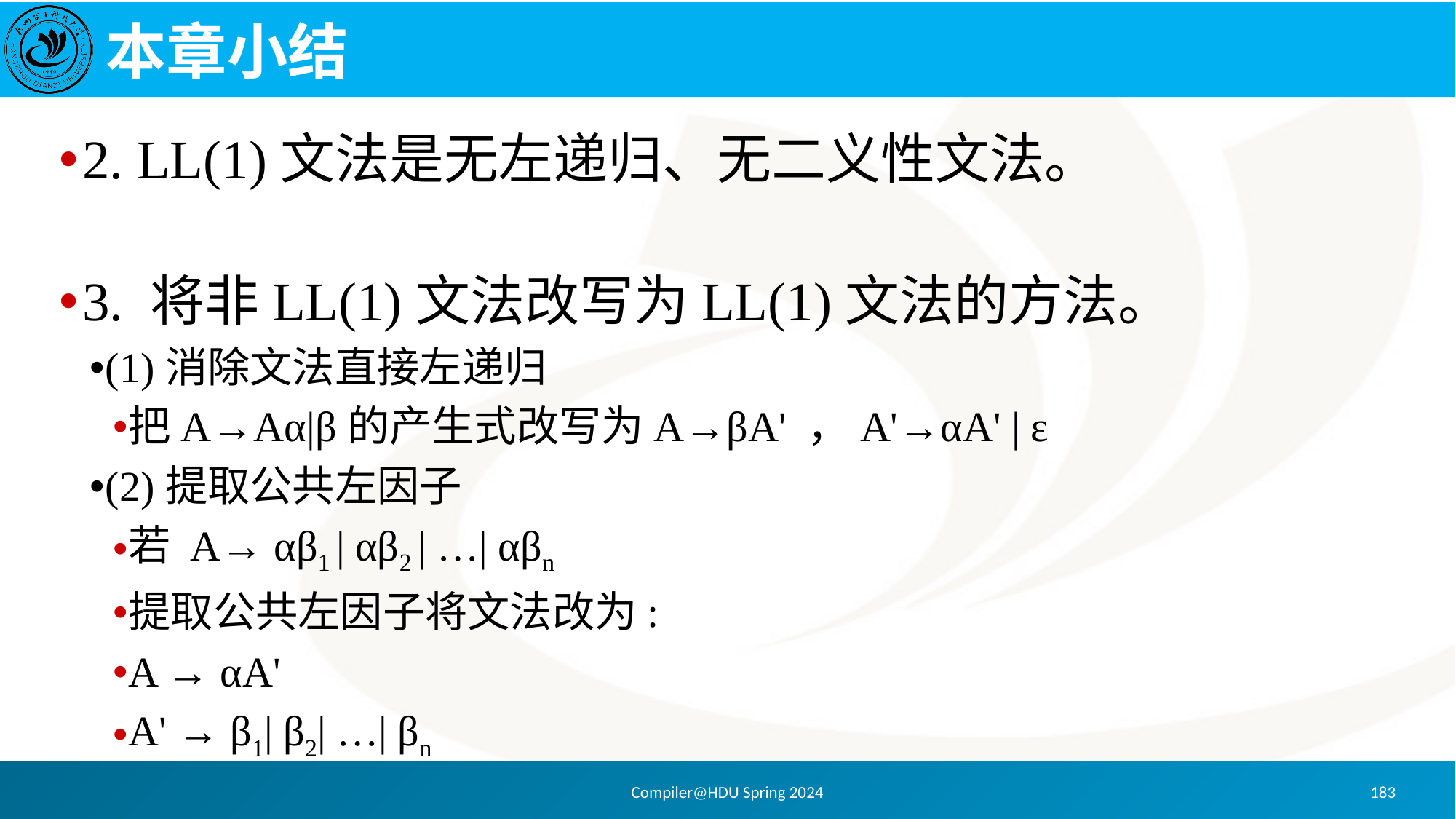

# 本章小结
2. LL(1)文法是无左递归、无二义性文法。

3. 将非LL(1)文法改写为LL(1)文法的方法。
(1)消除文法直接左递归
把A→Aα|β的产生式改写为A→βA' ，A'→αA' | ε
(2)提取公共左因子
若 A→ αβ1 | αβ2 | …| αβn
提取公共左因子将文法改为:
A → αA'
A' → β1| β2| …| βn
Compiler@HDU Spring 2024
183